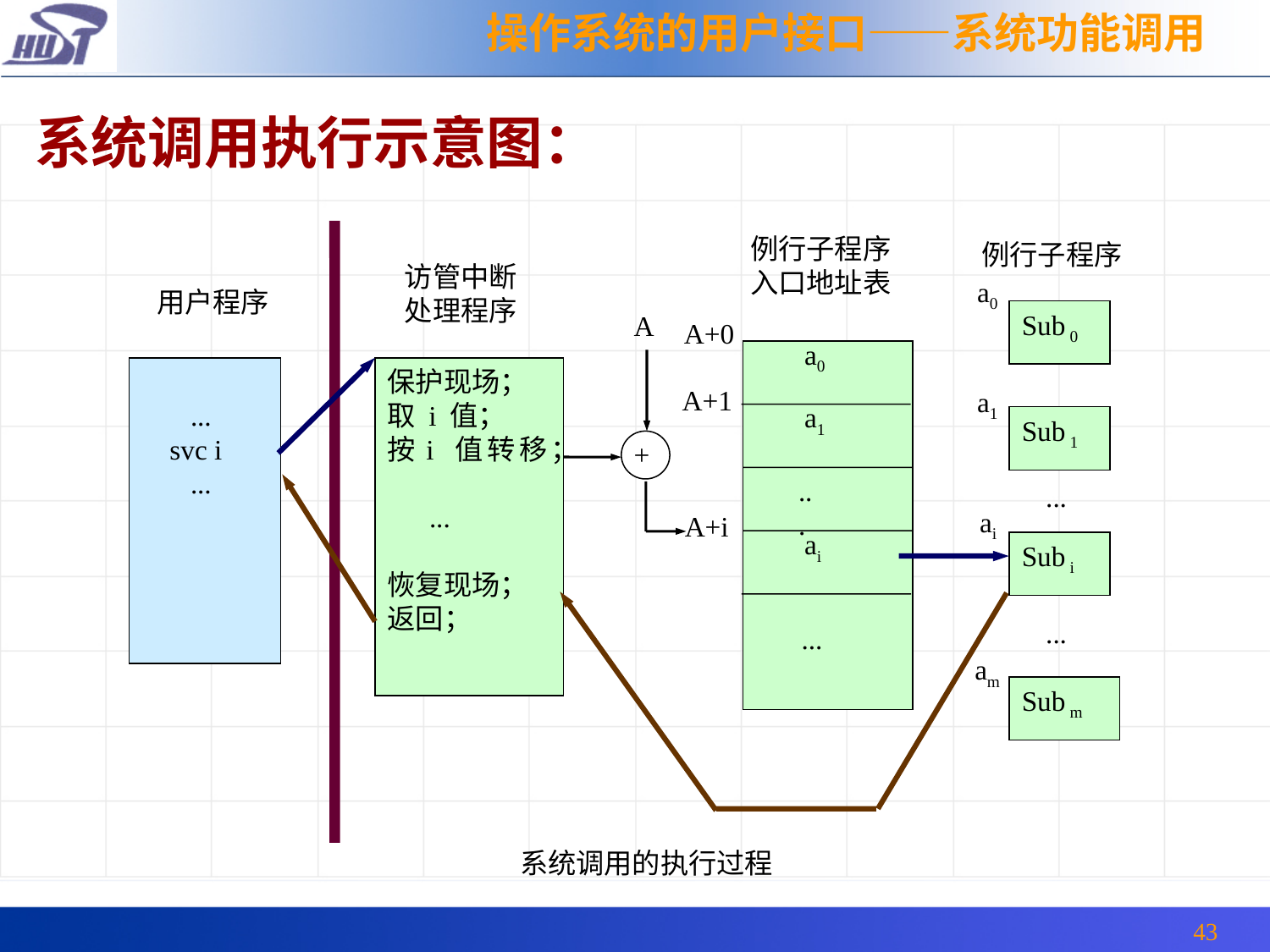

操作系统的用户接口——系统功能调用
系统调用执行示意图：

例行子程序
入口地址表
A+0
a0

A+1
a1

...
A+i
ai

...

例行子程序
a0
Sub 0
a1
Sub 1
...
ai
Sub i
...
am
Sub m
访管中断
处理程序
保护现场；
取 i 值；
按i 值转移；

      ...

恢复现场；
返回；
用户程序

       ...
    svc i
       ...

A

+

系统调用的执行过程
43